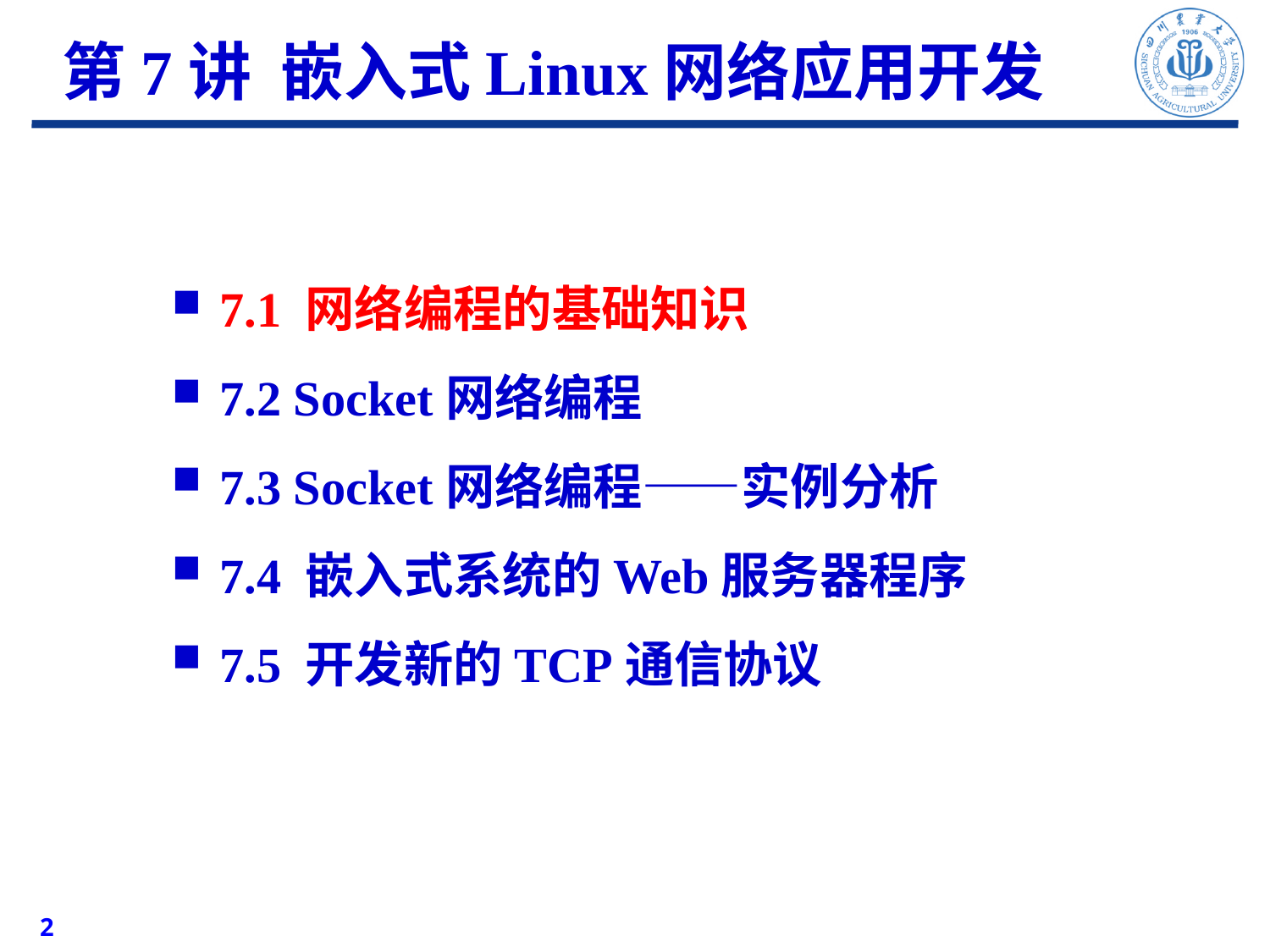

第7讲  嵌入式Linux网络应用开发
7.1 网络编程的基础知识
7.2 Socket网络编程
7.3 Socket网络编程——实例分析
7.4 嵌入式系统的Web服务器程序
7.5 开发新的TCP通信协议